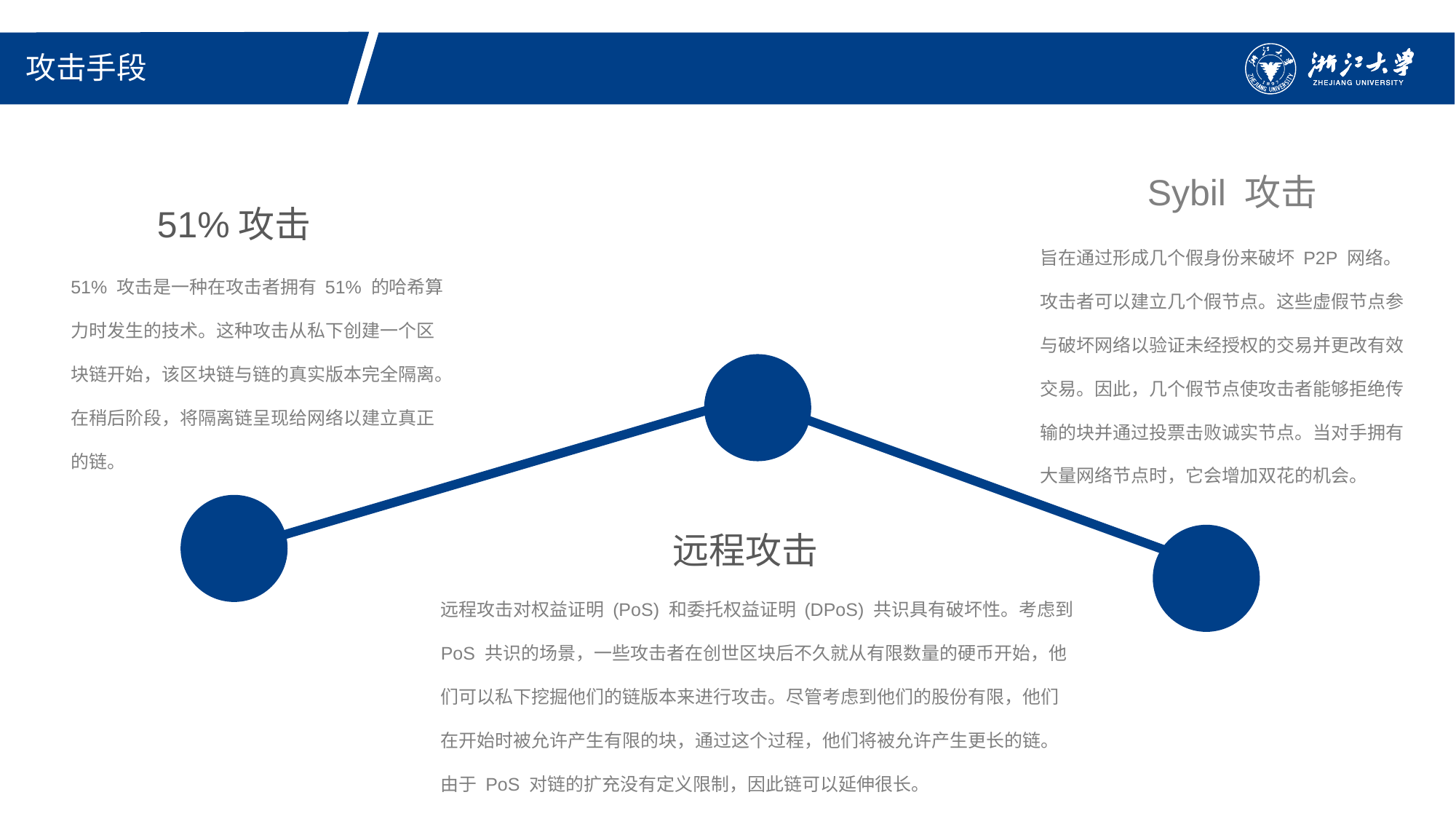

攻击手段
Sybil 攻击
51%攻击
旨在通过形成几个假身份来破坏 P2P 网络。攻击者可以建立几个假节点。这些虚假节点参与破坏网络以验证未经授权的交易并更改有效交易。因此，几个假节点使攻击者能够拒绝传输的块并通过投票击败诚实节点。当对手拥有大量网络节点时，它会增加双花的机会。
51% 攻击是一种在攻击者拥有 51% 的哈希算力时发生的技术。这种攻击从私下创建一个区块链开始，该区块链与链的真实版本完全隔离。在稍后阶段，将隔离链呈现给网络以建立真正的链。

远程攻击

远程攻击对权益证明 (PoS) 和委托权益证明 (DPoS) 共识具有破坏性。考虑到 PoS 共识的场景，一些攻击者在创世区块后不久就从有限数量的硬币开始，他们可以私下挖掘他们的链版本来进行攻击。尽管考虑到他们的股份有限，他们在开始时被允许产生有限的块，通过这个过程，他们将被允许产生更长的链。由于 PoS 对链的扩充没有定义限制，因此链可以延伸很长。